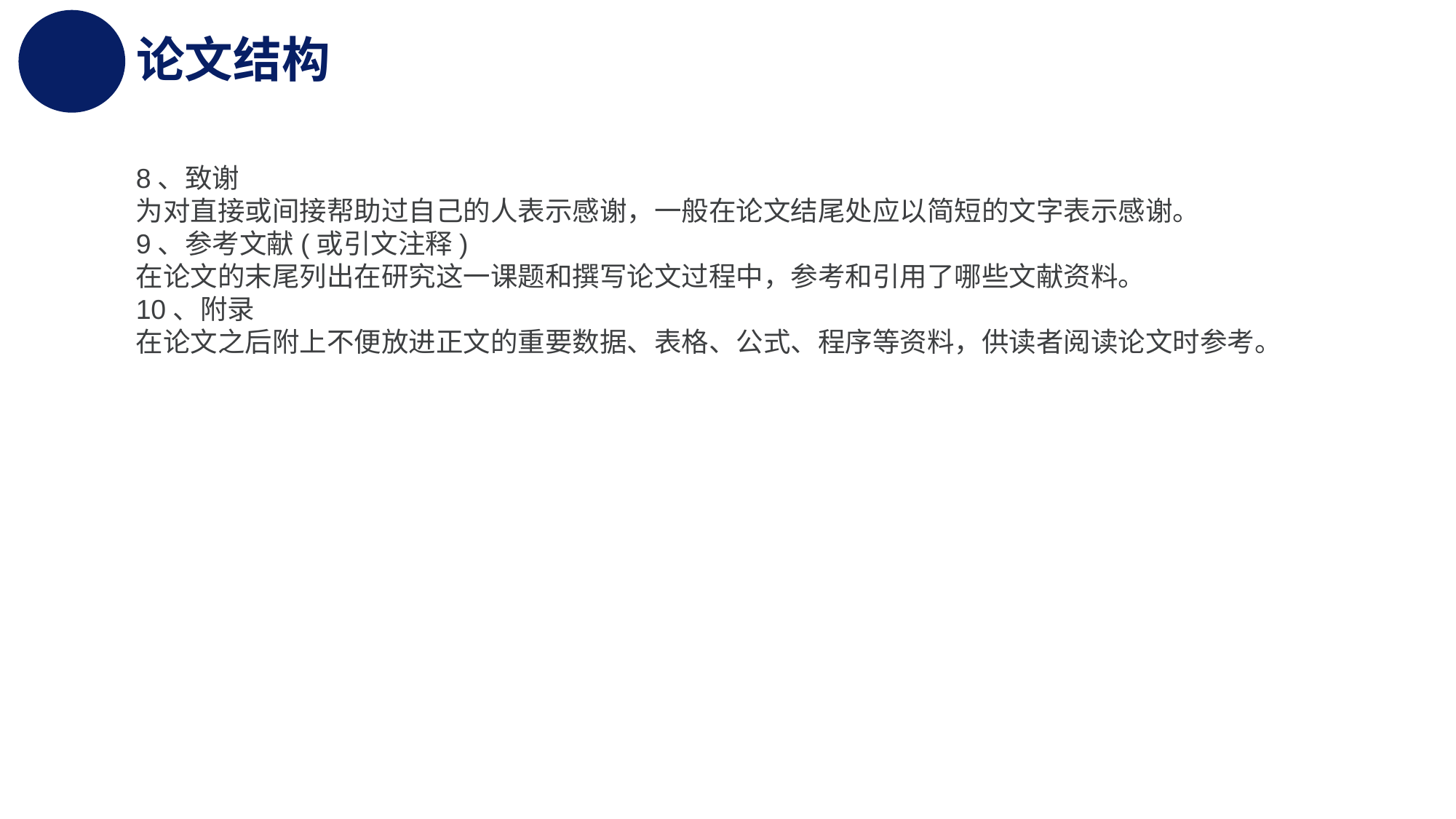

# 论文结构

8、致谢
为对直接或间接帮助过自己的人表示感谢，一般在论文结尾处应以简短的文字表示感谢。
9、参考文献(或引文注释)
在论文的末尾列出在研究这一课题和撰写论文过程中，参考和引用了哪些文献资料。
10、附录
在论文之后附上不便放进正文的重要数据、表格、公式、程序等资料，供读者阅读论文时参考。